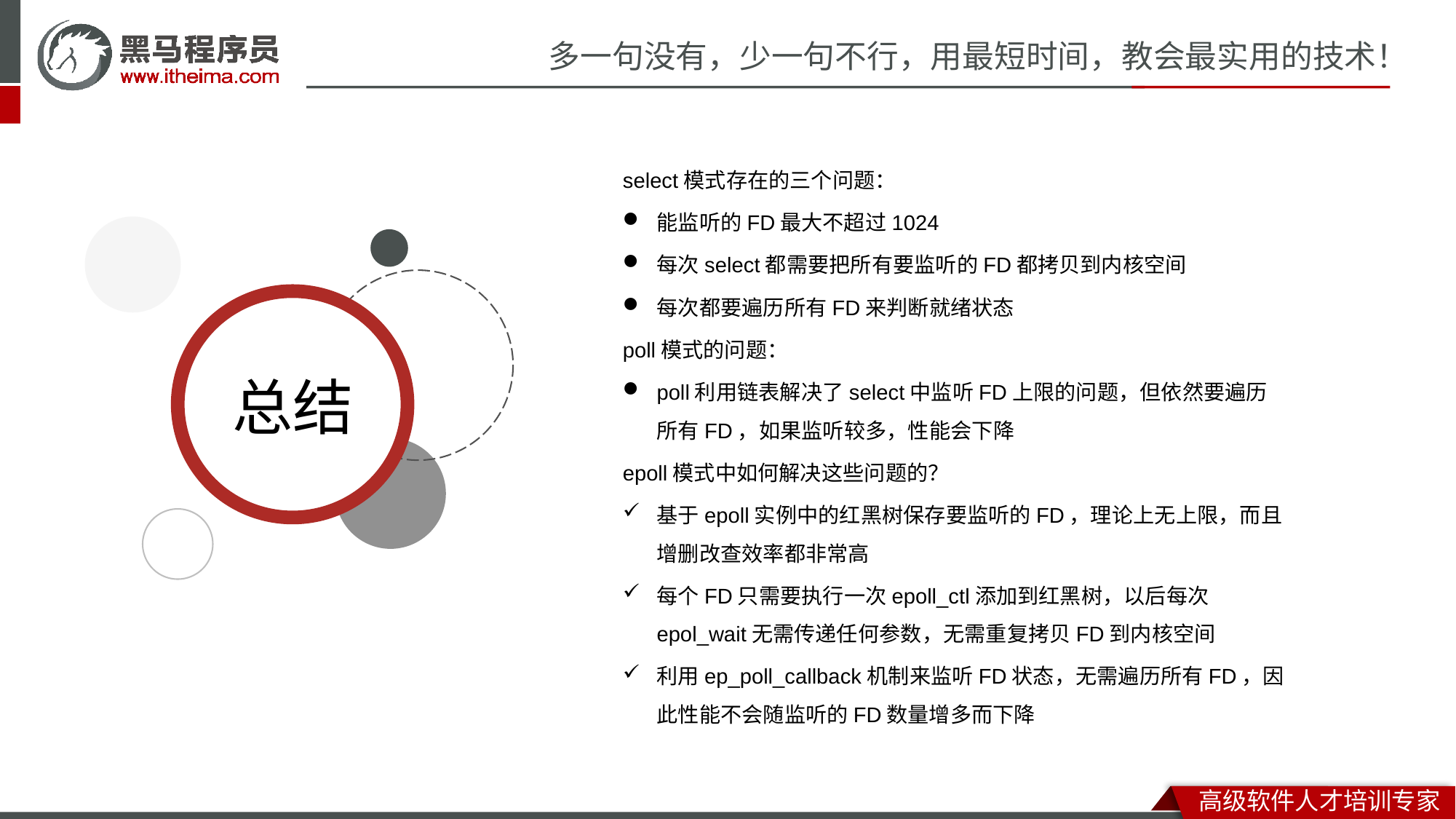

select模式存在的三个问题：
能监听的FD最大不超过1024
每次select都需要把所有要监听的FD都拷贝到内核空间
每次都要遍历所有FD来判断就绪状态
poll模式的问题：
poll利用链表解决了select中监听FD上限的问题，但依然要遍历所有FD，如果监听较多，性能会下降
epoll模式中如何解决这些问题的？
基于epoll实例中的红黑树保存要监听的FD，理论上无上限，而且增删改查效率都非常高
每个FD只需要执行一次epoll_ctl添加到红黑树，以后每次epol_wait无需传递任何参数，无需重复拷贝FD到内核空间
利用ep_poll_callback机制来监听FD状态，无需遍历所有FD，因此性能不会随监听的FD数量增多而下降